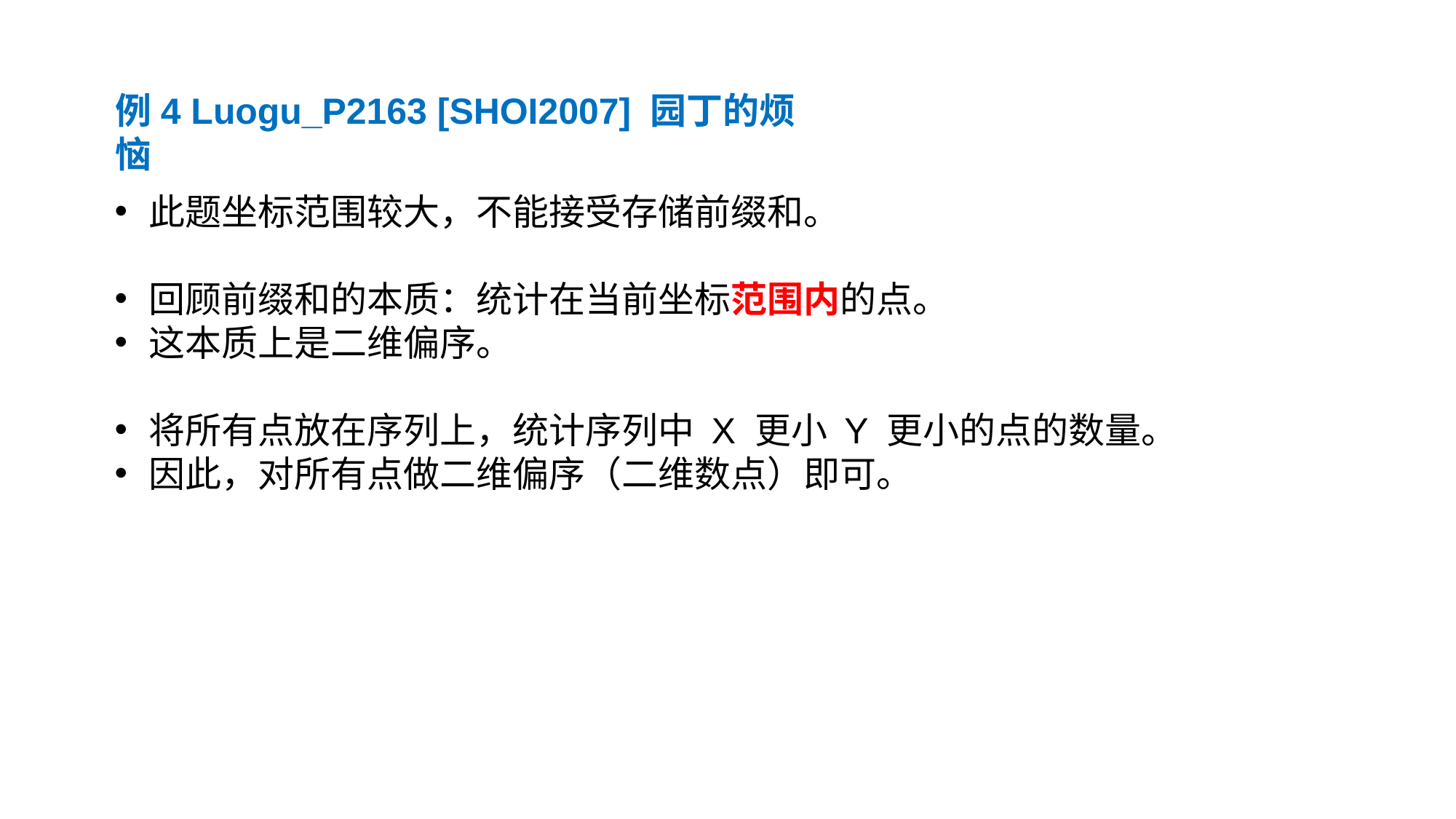

例4 Luogu_P2163 [SHOI2007] 园丁的烦恼
此题坐标范围较大，不能接受存储前缀和。

回顾前缀和的本质：统计在当前坐标范围内的点。
这本质上是二维偏序。

将所有点放在序列上，统计序列中 X 更小 Y 更小的点的数量。
因此，对所有点做二维偏序（二维数点）即可。